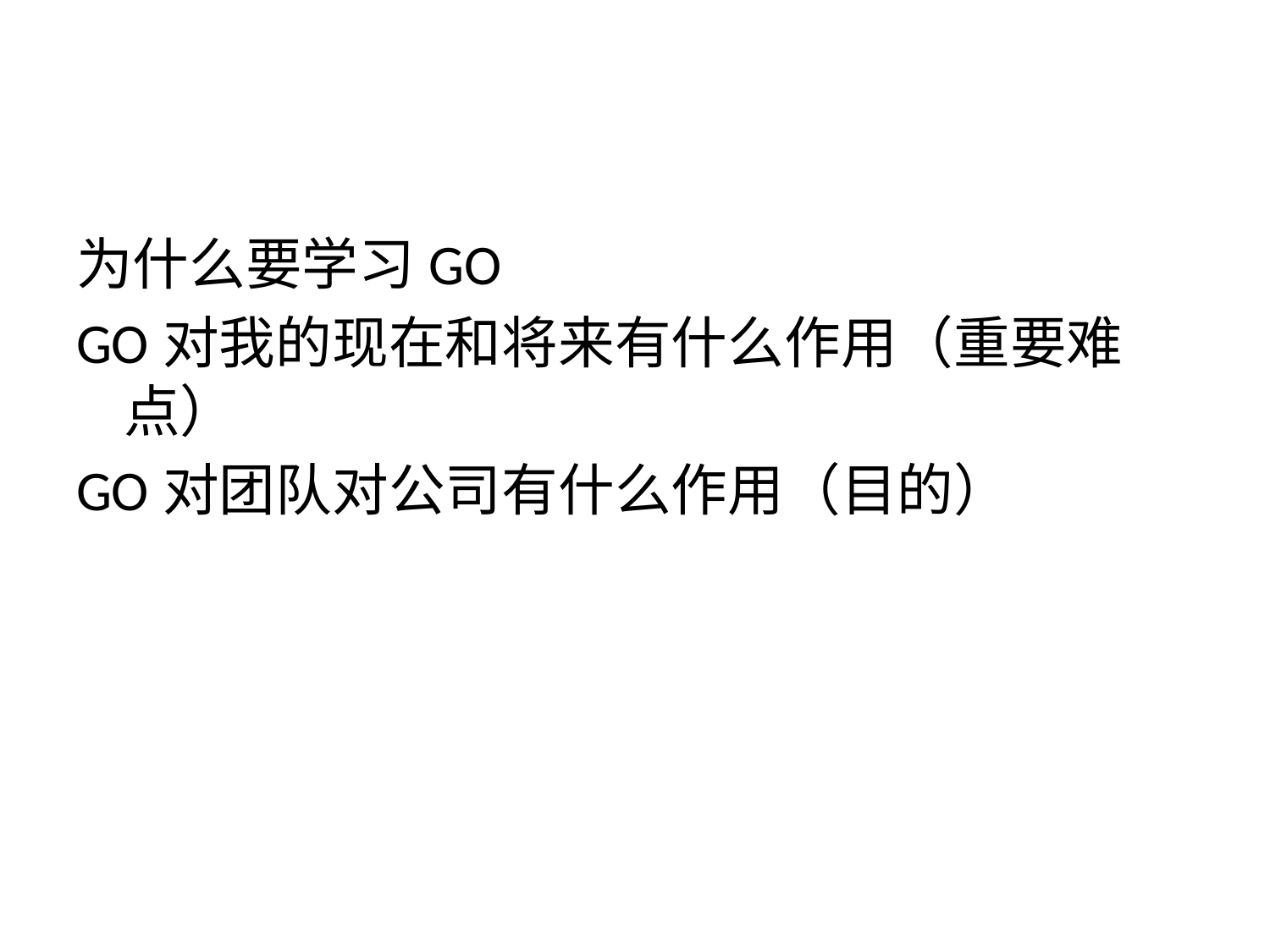

为什么要学习GO
GO对我的现在和将来有什么作用（重要难点）
GO对团队对公司有什么作用（目的）